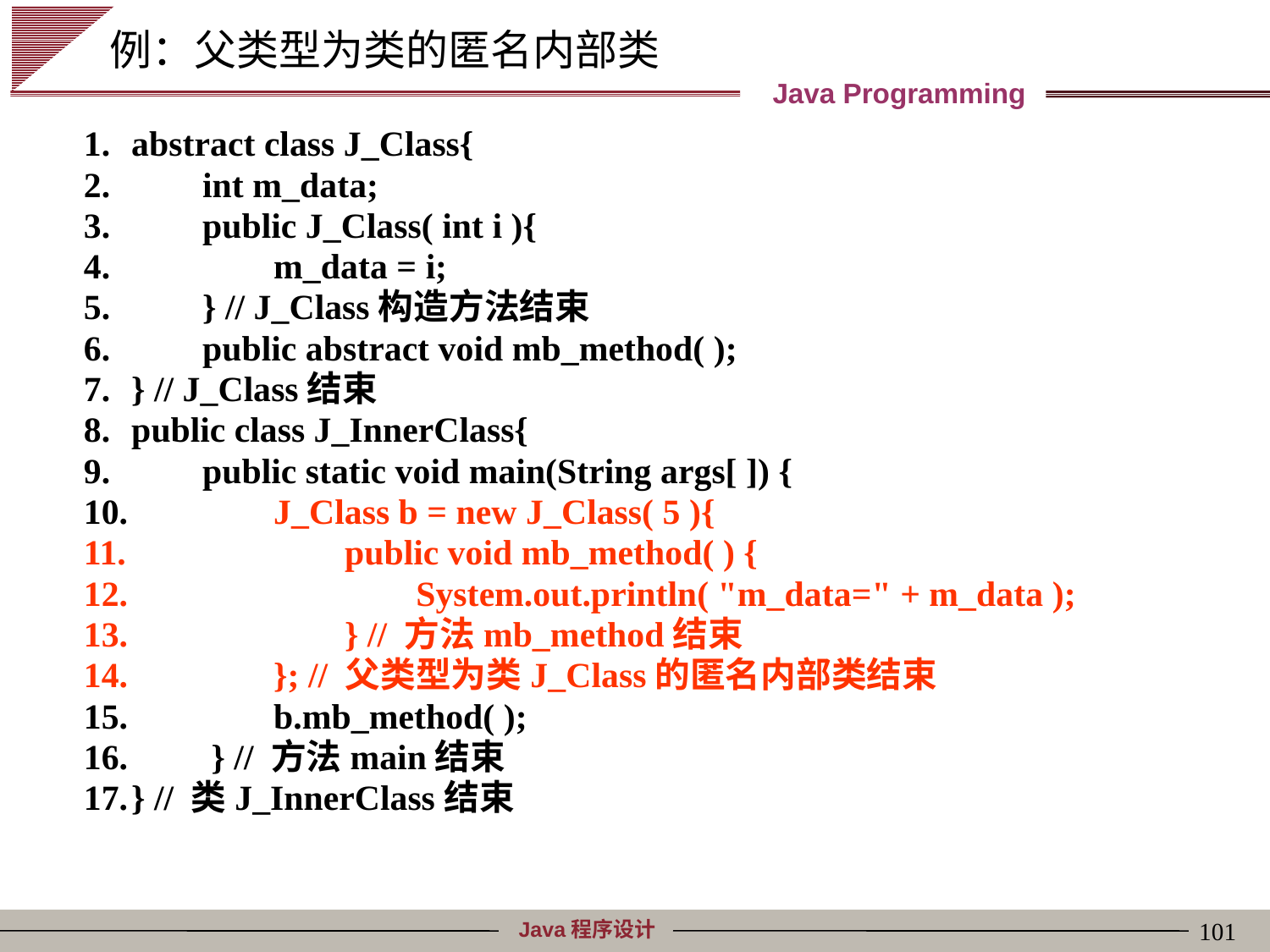

# 例：父类型为类的匿名内部类
abstract class J_Class{
        int m_data;
        public J_Class( int i ){
                m_data = i;
        } // J_Class构造方法结束
        public abstract void mb_method( );
} // J_Class结束
public class J_InnerClass{
        public static void main(String args[ ]) {
                J_Class b = new J_Class( 5 ){
                        public void mb_method( ) {
                                System.out.println( "m_data=" + m_data );
                        } // 方法mb_method结束
                }; // 父类型为类J_Class的匿名内部类结束
                b.mb_method( );
         } // 方法main结束
} // 类J_InnerClass结束